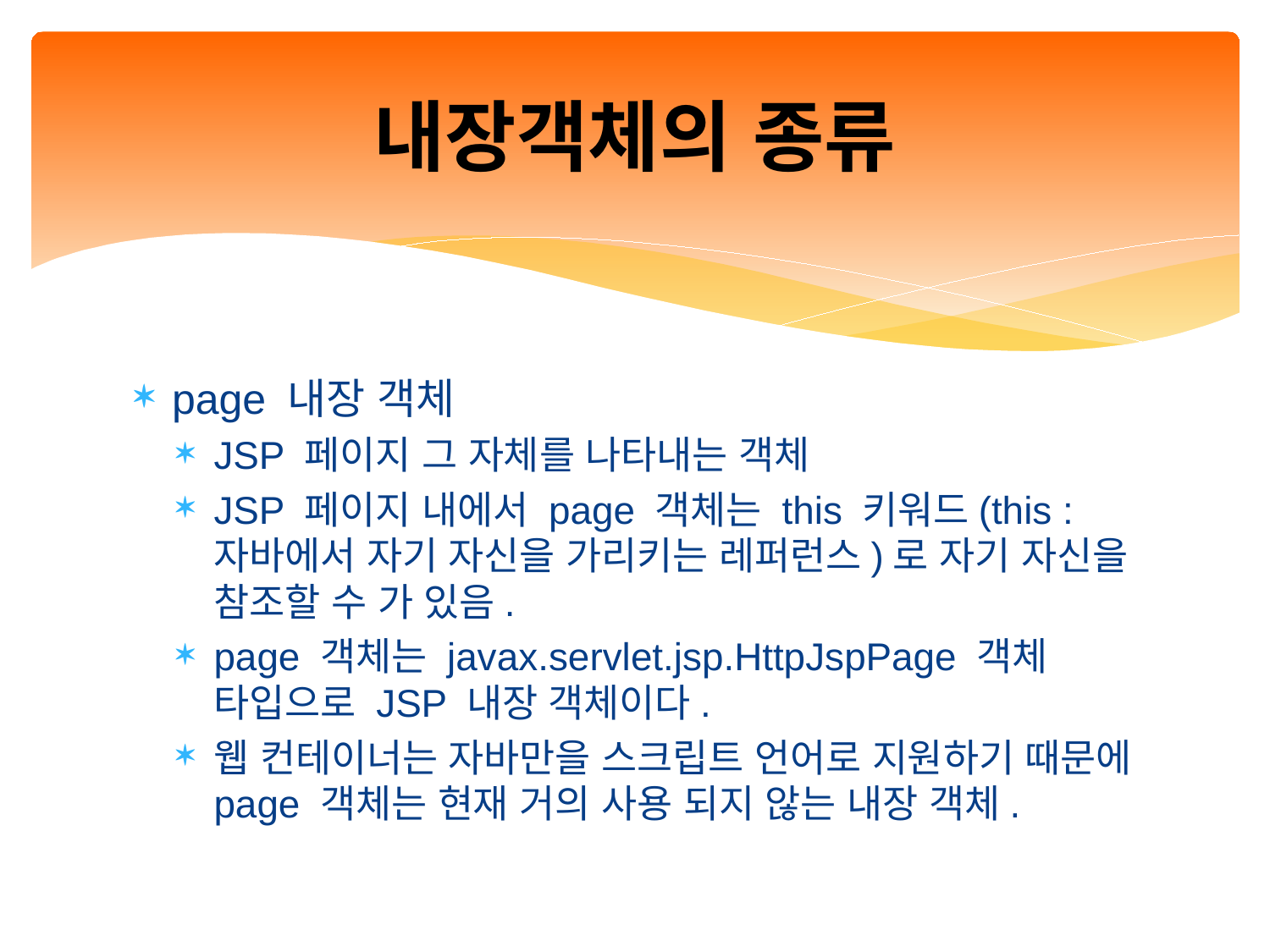

# 내장객체의 종류
page 내장 객체
JSP 페이지 그 자체를 나타내는 객체
JSP 페이지 내에서 page 객체는 this 키워드(this : 자바에서 자기 자신을 가리키는 레퍼런스)로 자기 자신을 참조할 수 가 있음.
page 객체는 javax.servlet.jsp.HttpJspPage 객체 타입으로 JSP 내장 객체이다.
웹 컨테이너는 자바만을 스크립트 언어로 지원하기 때문에 page 객체는 현재 거의 사용 되지 않는 내장 객체.